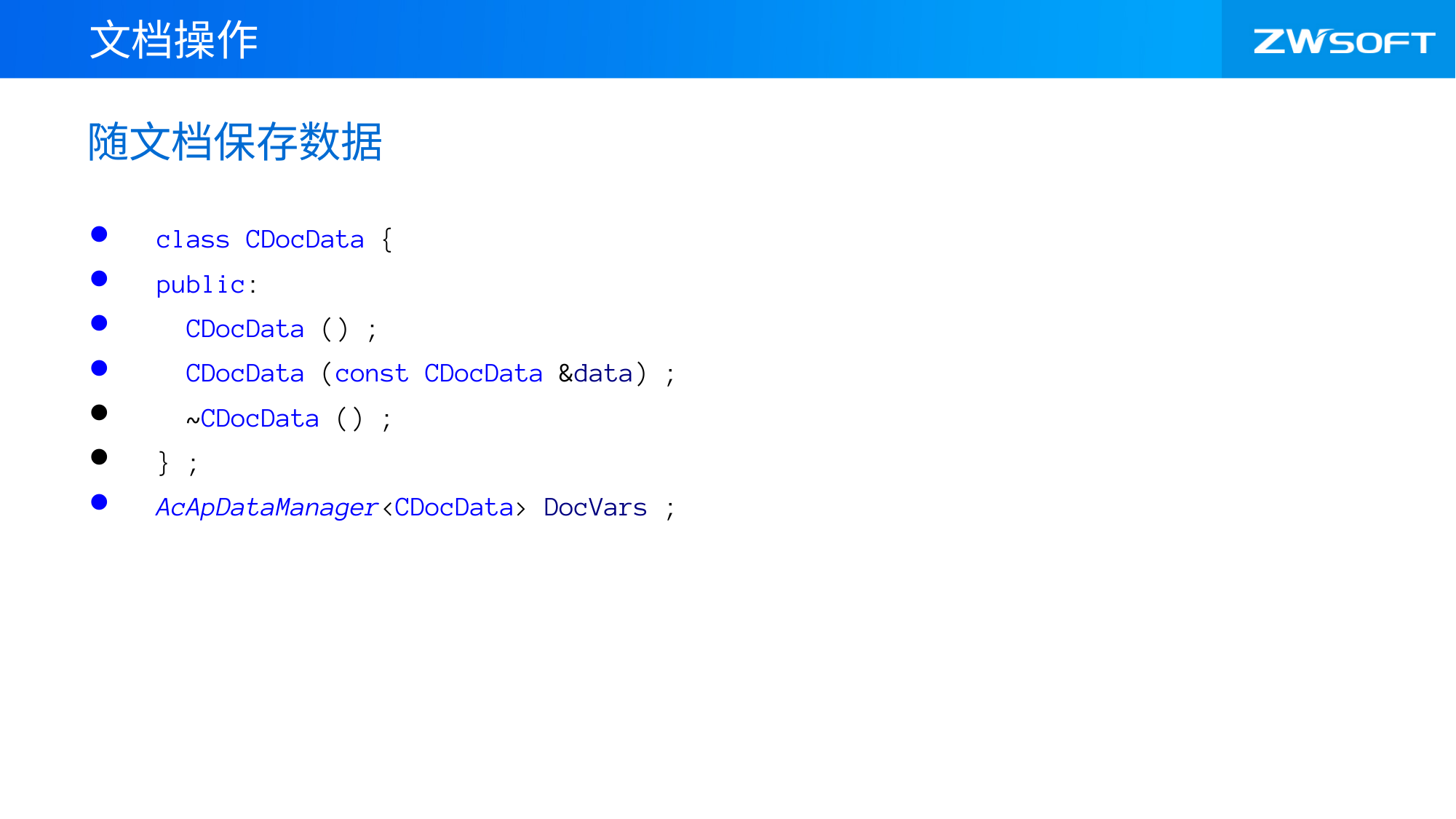

文档操作
# 随文档保存数据
class CDocData {
public:
  CDocData () ;
  CDocData (const CDocData &data) ;
  ~CDocData () ;
} ;
AcApDataManager<CDocData> DocVars ;